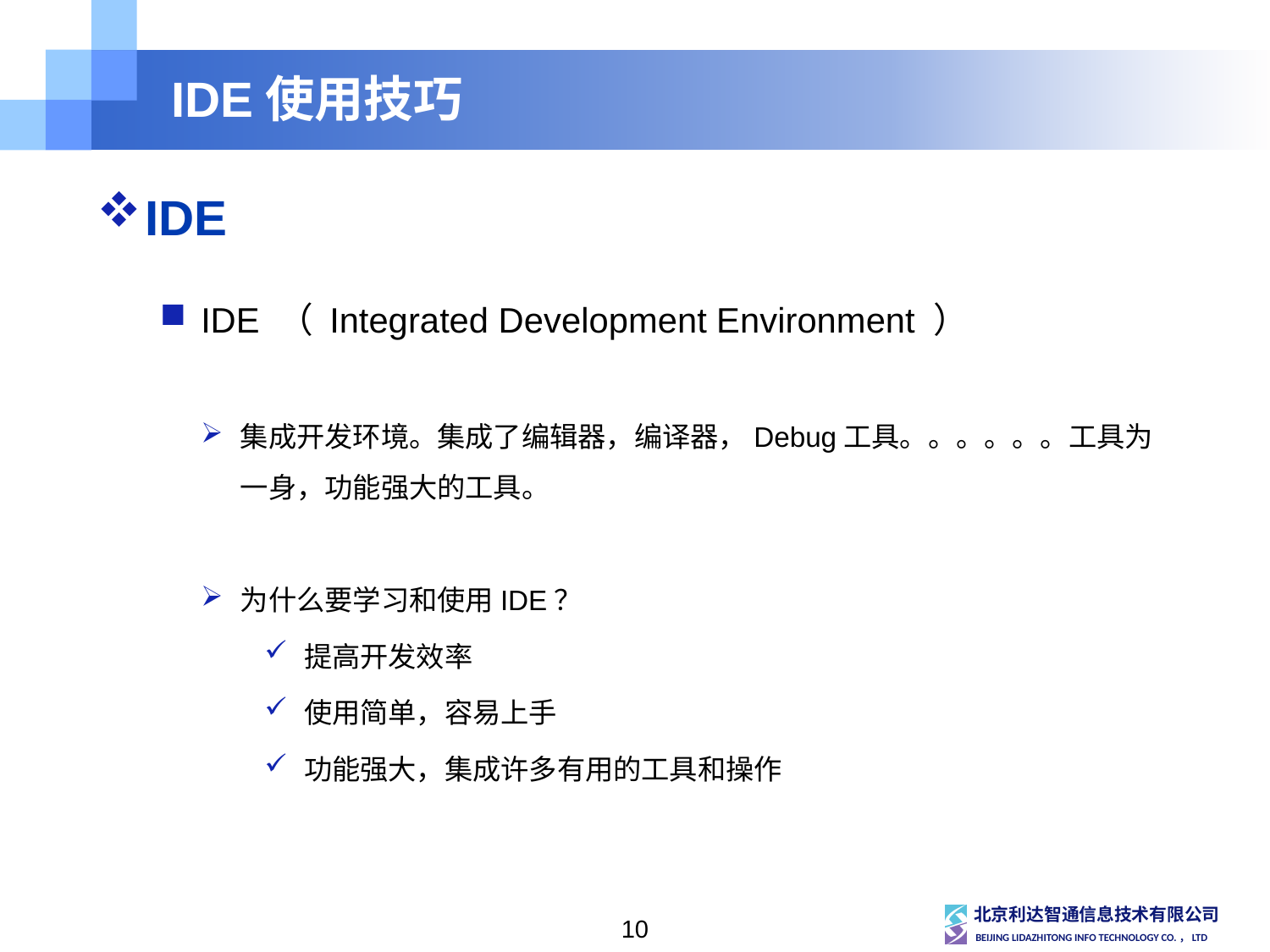

# IDE使用技巧
IDE

IDE （ Integrated Development Environment ）

集成开发环境。集成了编辑器，编译器，Debug工具。。。。。。工具为一身，功能强大的工具。

为什么要学习和使用IDE？
提高开发效率
使用简单，容易上手
功能强大，集成许多有用的工具和操作

10